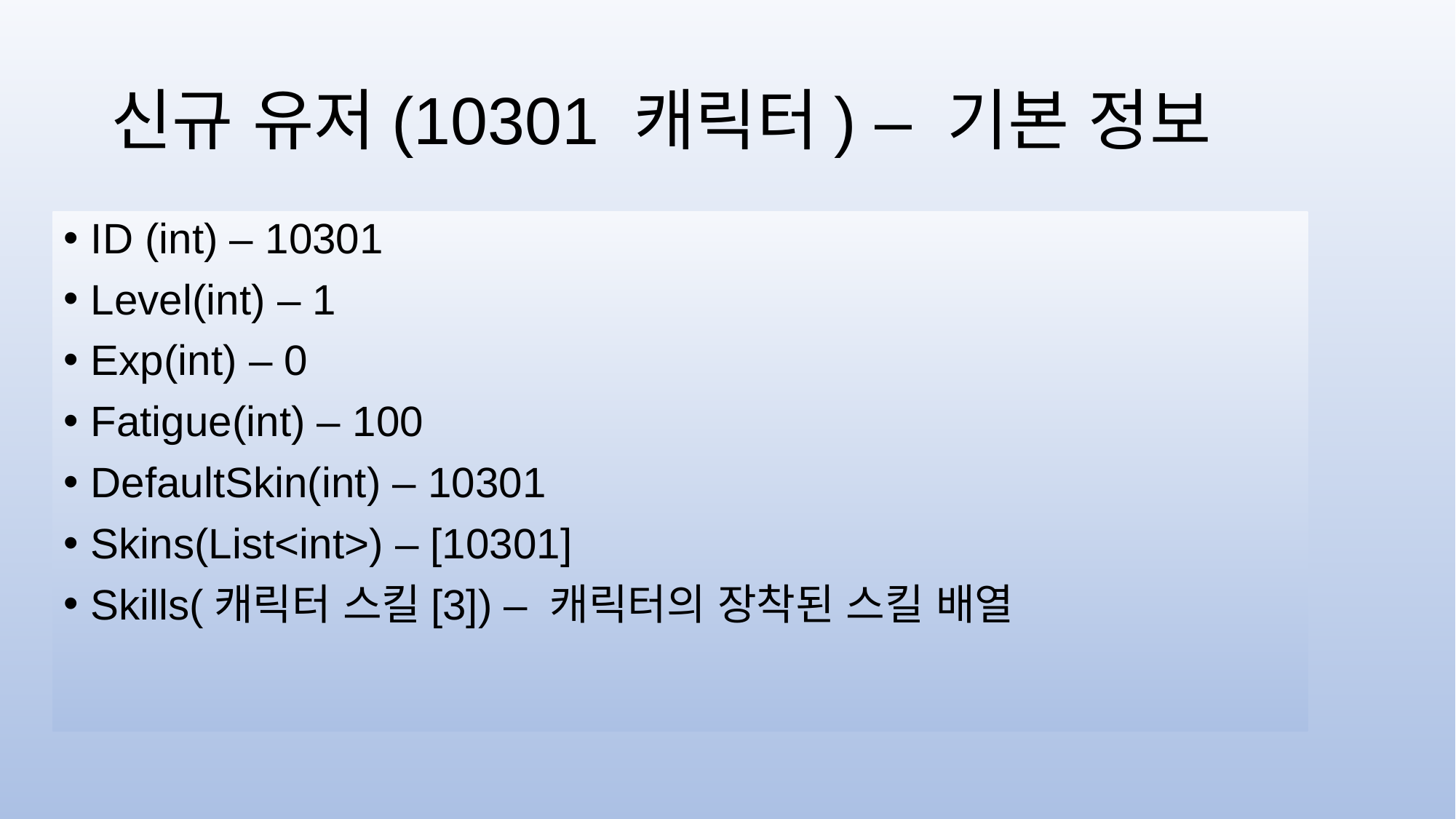

# 신규 유저(10301 캐릭터) – 기본 정보
ID (int) – 10301
Level(int) – 1
Exp(int) – 0
Fatigue(int) – 100
DefaultSkin(int) – 10301
Skins(List<int>) – [10301]
Skills(캐릭터 스킬[3]) – 캐릭터의 장착된 스킬 배열